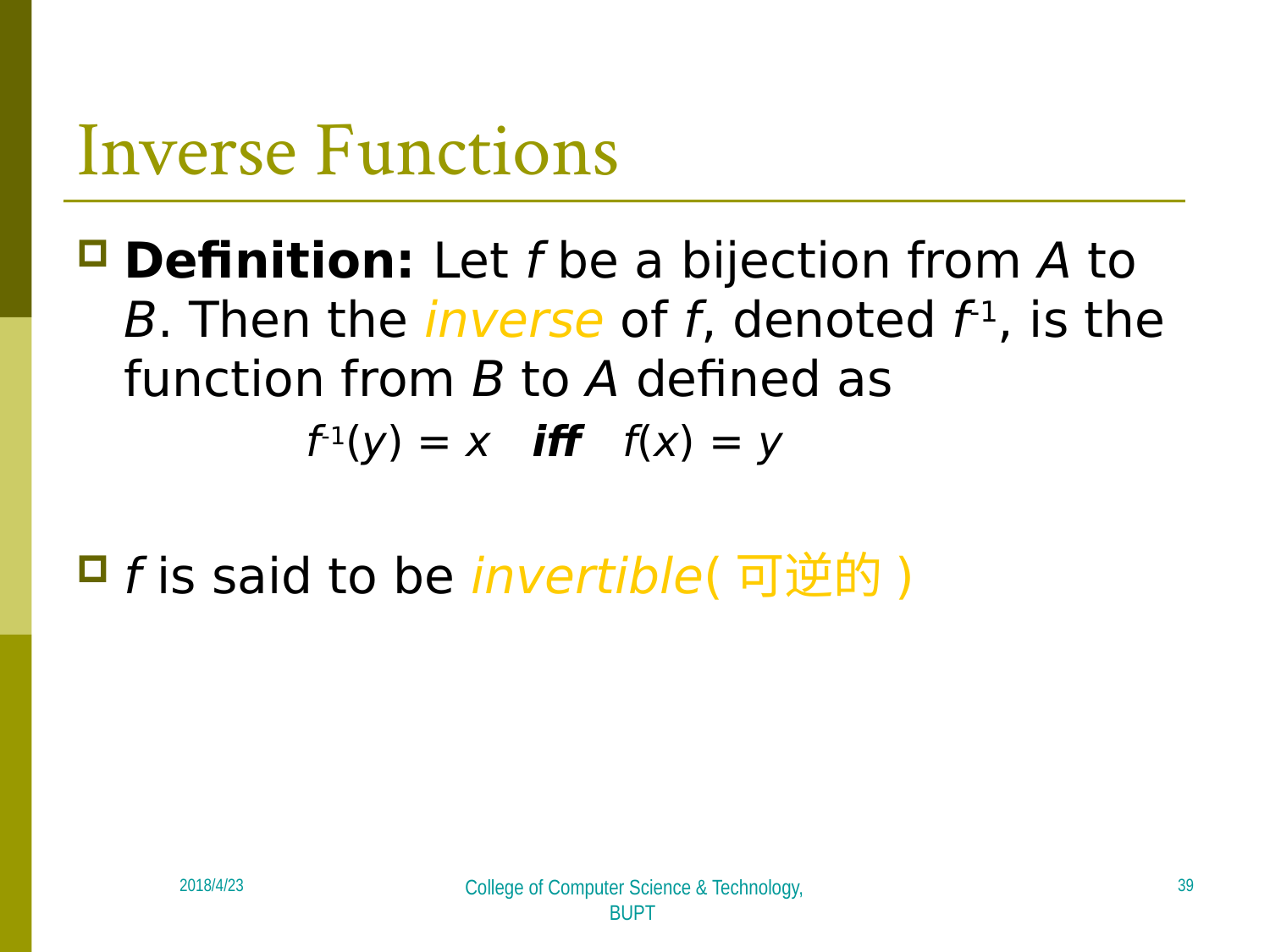

# Inverse Functions
Definition: Let f be a bijection from A to B. Then the inverse of f, denoted f-1, is the function from B to A defined as
		f-1(y) = x   iff   f(x) = y

f is said to be invertible(可逆的)
39
2018/4/23
College of Computer Science & Technology, BUPT